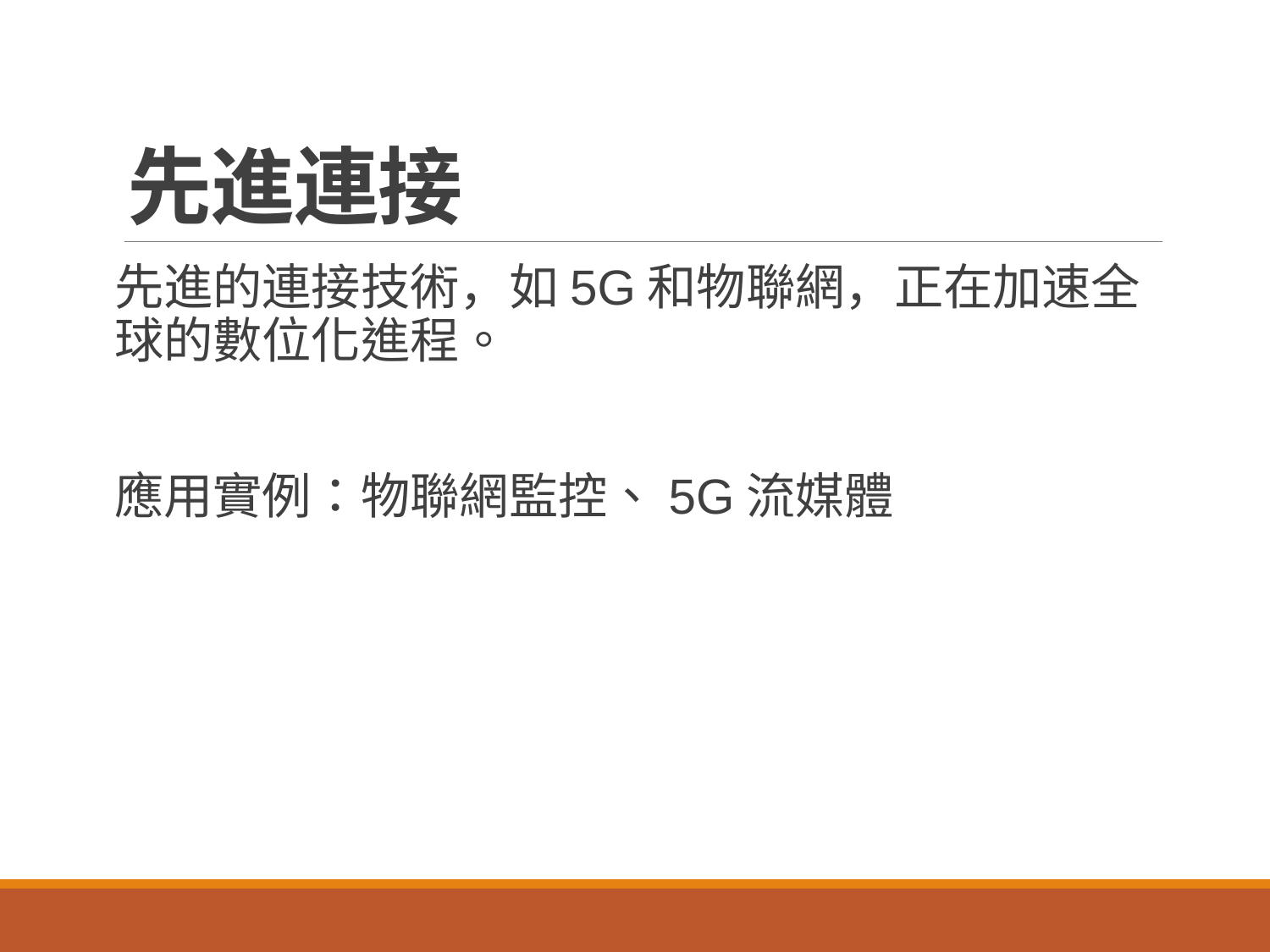

# 先進連接
先進的連接技術，如5G和物聯網，正在加速全球的數位化進程。

應用實例：物聯網監控、5G流媒體